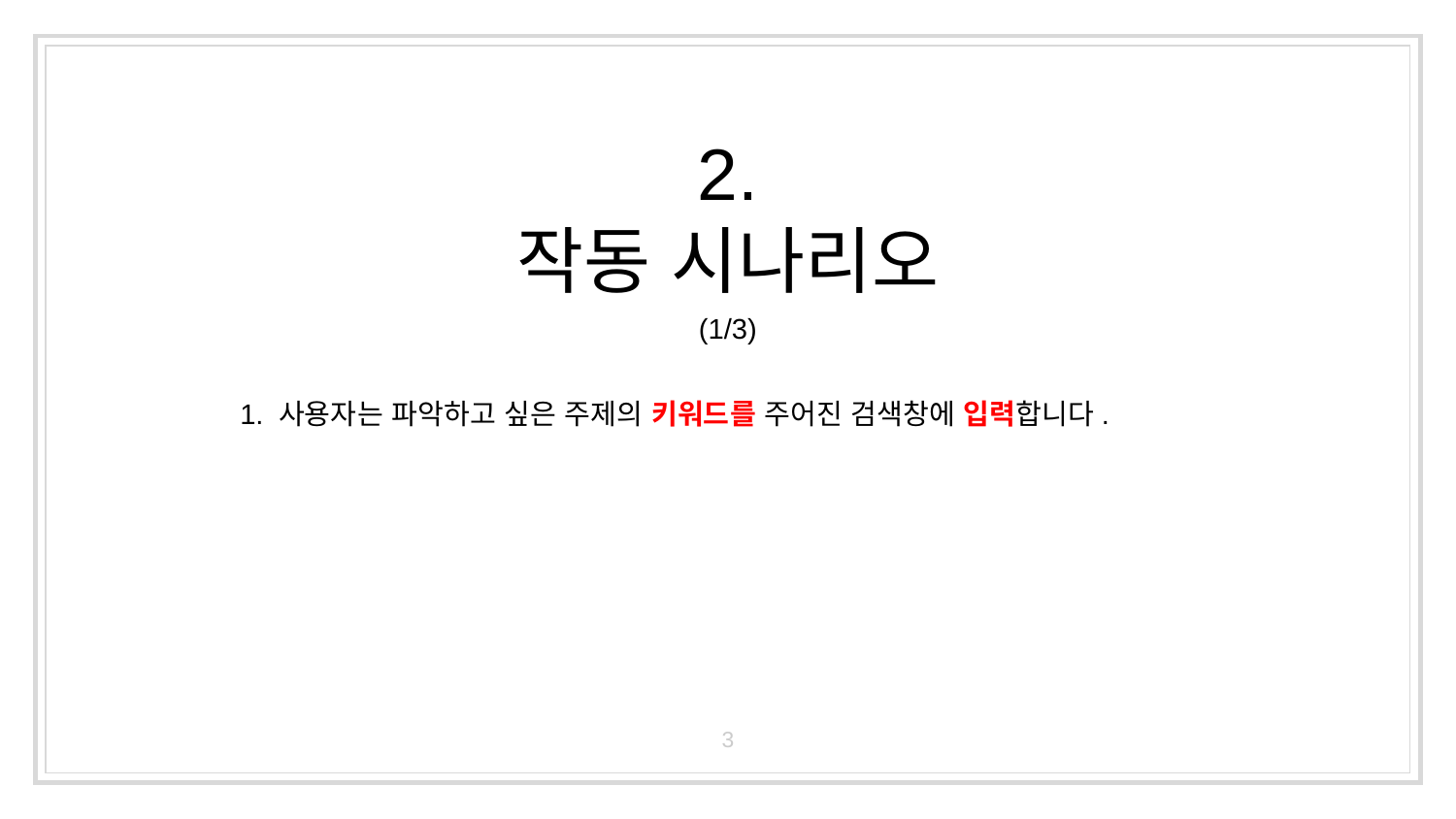

# 2.
작동 시나리오
(1/3)
1. 사용자는 파악하고 싶은 주제의 키워드를 주어진 검색창에 입력합니다.
3